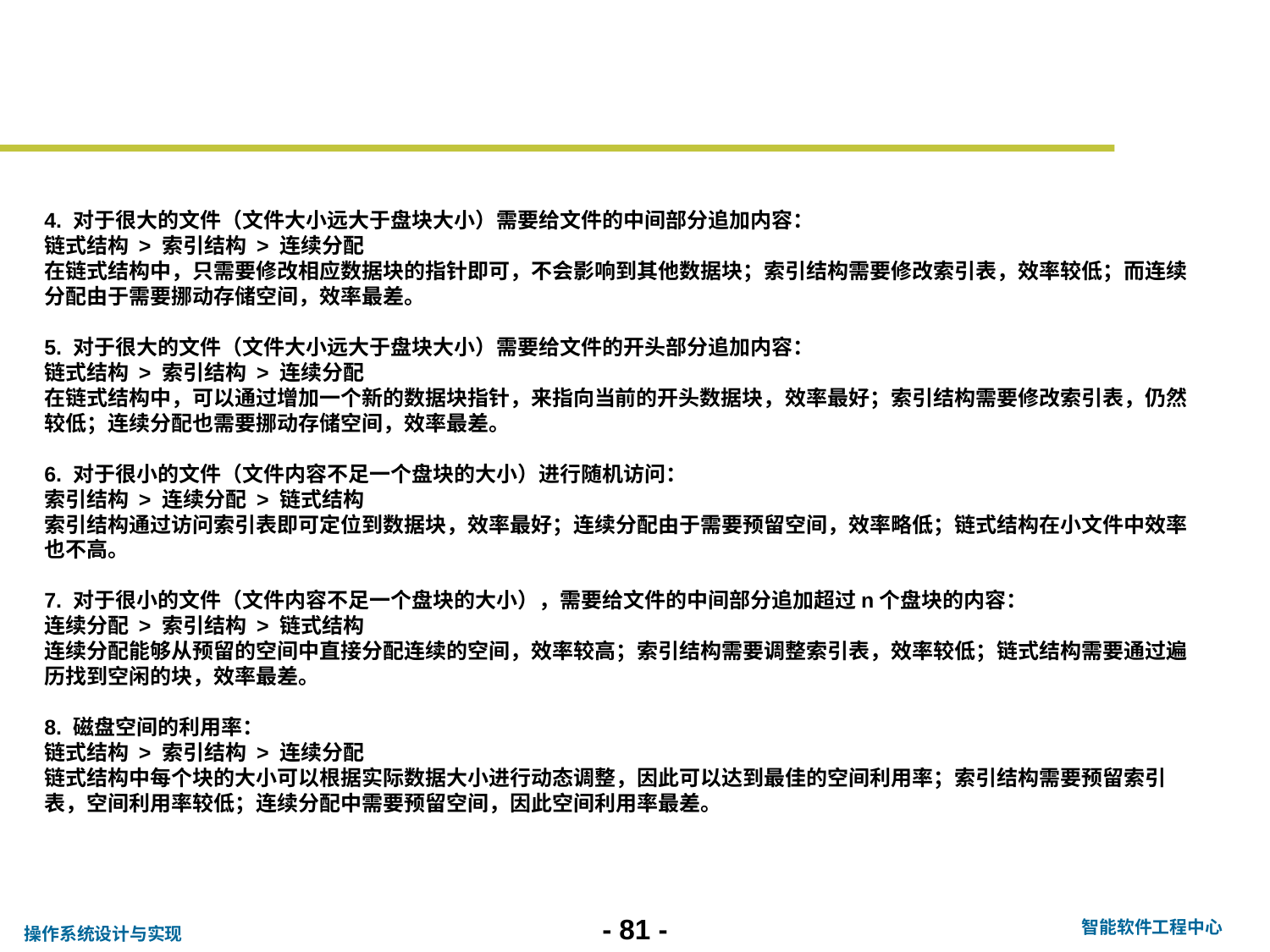

4. 对于很大的文件（文件大小远大于盘块大小）需要给文件的中间部分追加内容：
链式结构 > 索引结构 > 连续分配
在链式结构中，只需要修改相应数据块的指针即可，不会影响到其他数据块；索引结构需要修改索引表，效率较低；而连续分配由于需要挪动存储空间，效率最差。

5. 对于很大的文件（文件大小远大于盘块大小）需要给文件的开头部分追加内容：
链式结构 > 索引结构 > 连续分配
在链式结构中，可以通过增加一个新的数据块指针，来指向当前的开头数据块，效率最好；索引结构需要修改索引表，仍然较低；连续分配也需要挪动存储空间，效率最差。

6. 对于很小的文件（文件内容不足一个盘块的大小）进行随机访问：
索引结构 > 连续分配 > 链式结构
索引结构通过访问索引表即可定位到数据块，效率最好；连续分配由于需要预留空间，效率略低；链式结构在小文件中效率也不高。

7. 对于很小的文件（文件内容不足一个盘块的大小），需要给文件的中间部分追加超过n个盘块的内容：
连续分配 > 索引结构 > 链式结构
连续分配能够从预留的空间中直接分配连续的空间，效率较高；索引结构需要调整索引表，效率较低；链式结构需要通过遍历找到空闲的块，效率最差。

8. 磁盘空间的利用率：
链式结构 > 索引结构 > 连续分配
链式结构中每个块的大小可以根据实际数据大小进行动态调整，因此可以达到最佳的空间利用率；索引结构需要预留索引表，空间利用率较低；连续分配中需要预留空间，因此空间利用率最差。